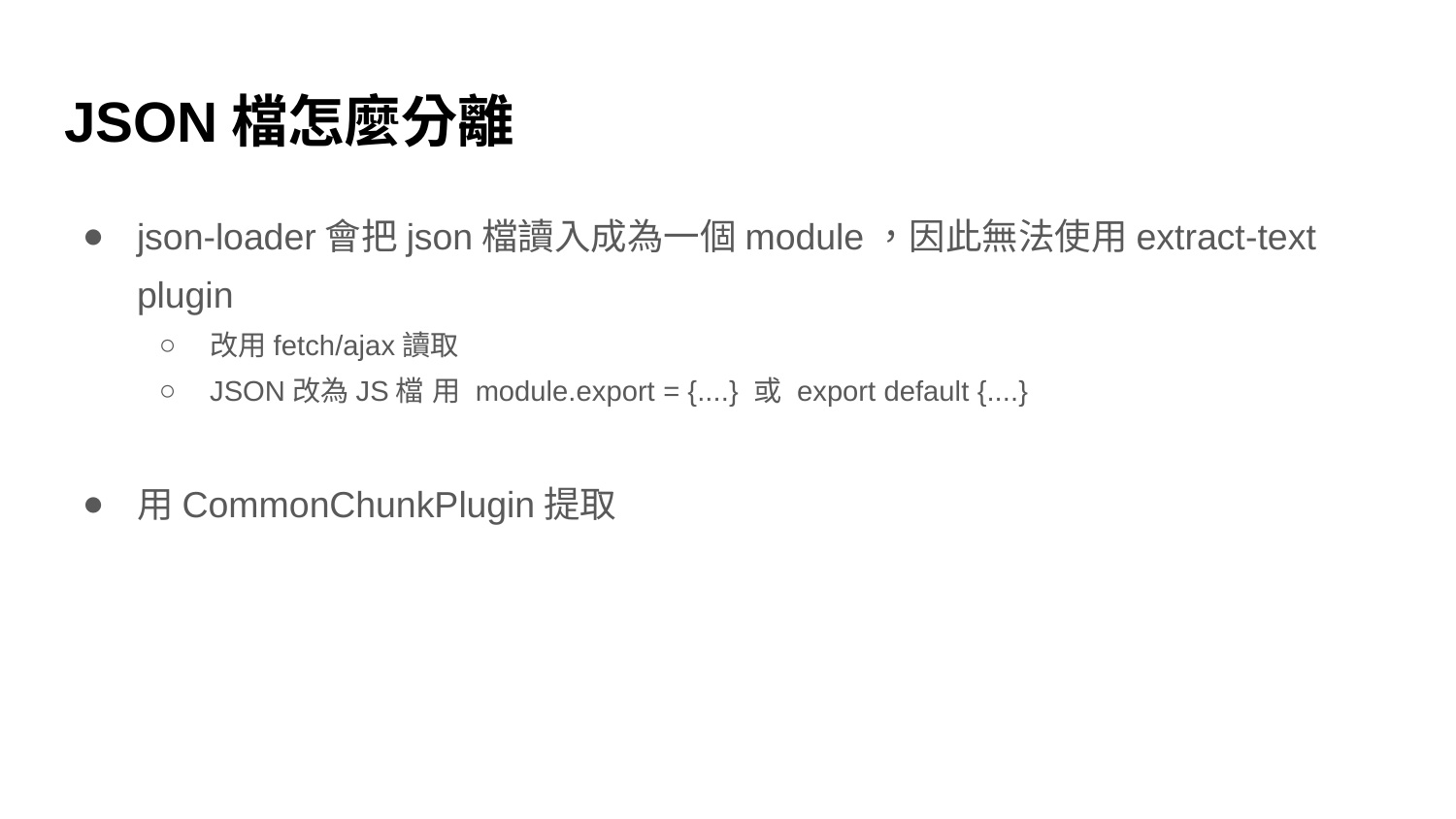

# JSON檔怎麼分離
json-loader會把json檔讀入成為一個module，因此無法使用extract-text plugin
改用fetch/ajax讀取
JSON改為JS檔 用 module.export = {....} 或 export default {....}

用CommonChunkPlugin提取